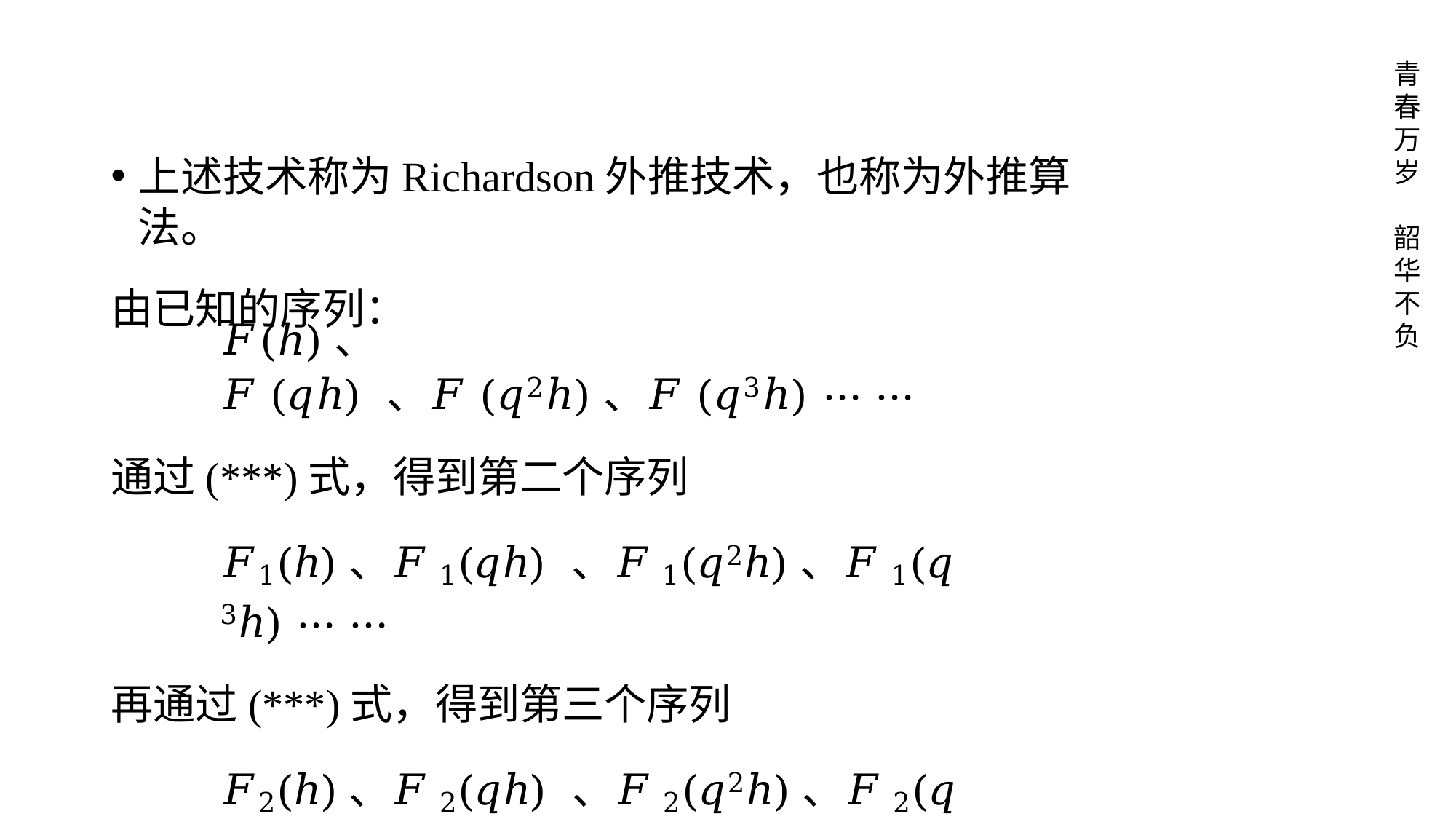

青 春 万 岁
上述技术称为Richardson外推技术，也称为外推算法。
由已知的序列：
韶 华 不 负
𝐹(ℎ)、 𝐹(𝑞ℎ) 、𝐹(𝑞2ℎ)、𝐹(𝑞3ℎ) ⋯ ⋯
通过(***)式，得到第二个序列
𝐹1(ℎ)、𝐹1(𝑞ℎ) 、𝐹1(𝑞2ℎ)、𝐹1(𝑞3ℎ) ⋯ ⋯
再通过(***)式，得到第三个序列
𝐹2(ℎ)、𝐹2(𝑞ℎ) 、𝐹2(𝑞2ℎ)、𝐹2(𝑞3ℎ) ⋯ ⋯